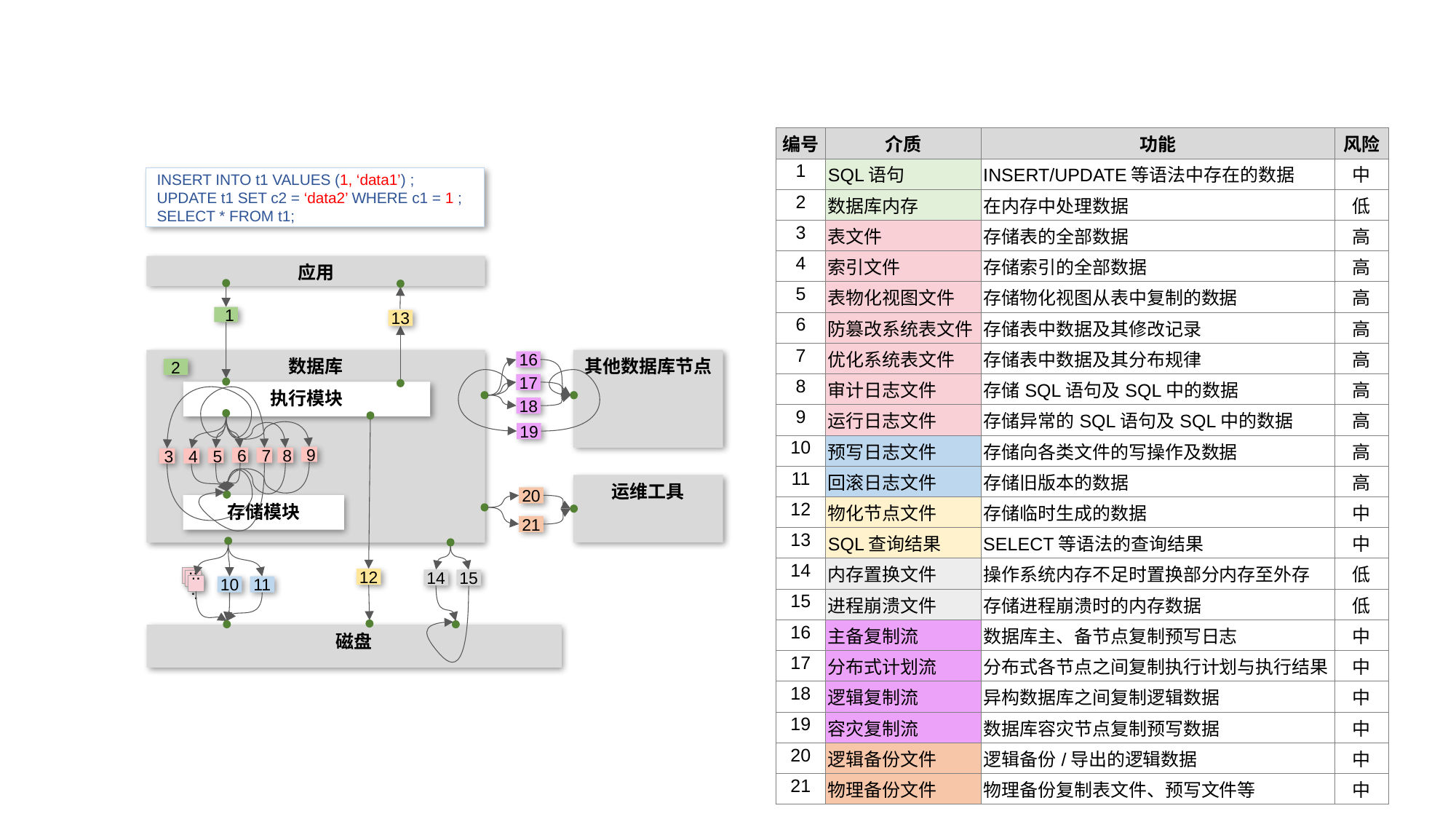

| 编号 | 介质 | 功能 | 风险 |
| --- | --- | --- | --- |
| 1 | SQL语句 | INSERT/UPDATE等语法中存在的数据 | 中 |
| 2 | 数据库内存 | 在内存中处理数据 | 低 |
| 3 | 表文件 | 存储表的全部数据 | 高 |
| 4 | 索引文件 | 存储索引的全部数据 | 高 |
| 5 | 表物化视图文件 | 存储物化视图从表中复制的数据 | 高 |
| 6 | 防篡改系统表文件 | 存储表中数据及其修改记录 | 高 |
| 7 | 优化系统表文件 | 存储表中数据及其分布规律 | 高 |
| 8 | 审计日志文件 | 存储SQL语句及SQL中的数据 | 高 |
| 9 | 运行日志文件 | 存储异常的SQL语句及SQL中的数据 | 高 |
| 10 | 预写日志文件 | 存储向各类文件的写操作及数据 | 高 |
| 11 | 回滚日志文件 | 存储旧版本的数据 | 高 |
| 12 | 物化节点文件 | 存储临时生成的数据 | 中 |
| 13 | SQL查询结果 | SELECT等语法的查询结果 | 中 |
| 14 | 内存置换文件 | 操作系统内存不足时置换部分内存至外存 | 低 |
| 15 | 进程崩溃文件 | 存储进程崩溃时的内存数据 | 低 |
| 16 | 主备复制流 | 数据库主、备节点复制预写日志 | 中 |
| 17 | 分布式计划流 | 分布式各节点之间复制执行计划与执行结果 | 中 |
| 18 | 逻辑复制流 | 异构数据库之间复制逻辑数据 | 中 |
| 19 | 容灾复制流 | 数据库容灾节点复制预写数据 | 中 |
| 20 | 逻辑备份文件 | 逻辑备份/导出的逻辑数据 | 中 |
| 21 | 物理备份文件 | 物理备份复制表文件、预写文件等 | 中 |
INSERT INTO t1 VALUES (1, ‘data1’) ;
UPDATE t1 SET c2 = ‘data2’ WHERE c1 = 1 ;
SELECT * FROM t1;
应用

1
13
数据库
其他数据库节点
16
2
17

执行模块

18

19
9
6
7
8
5
3
4
运维工具
20

存储模块

21

...
12
14
15
...
...
10
11

磁盘